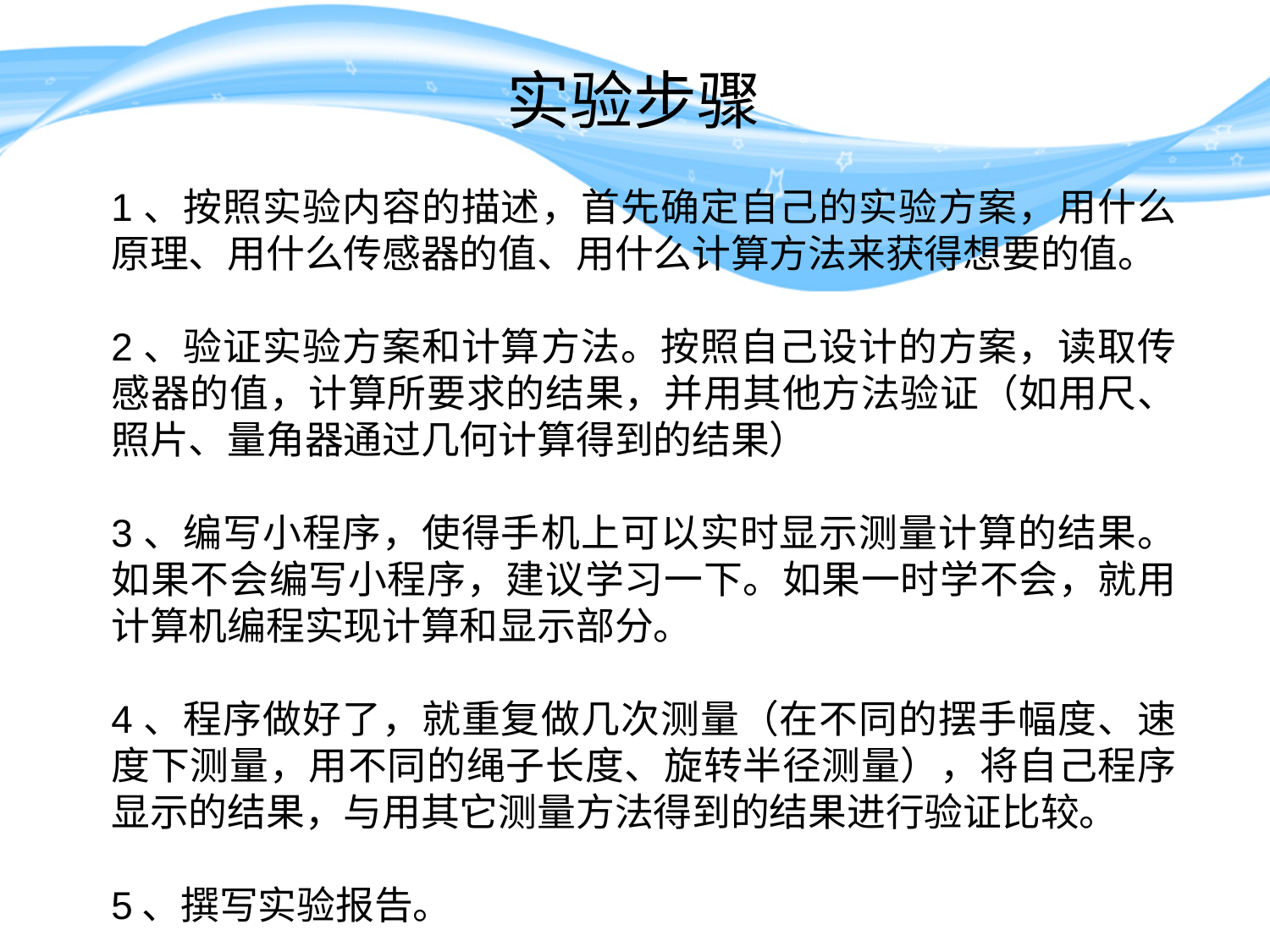

实验步骤
1、按照实验内容的描述，首先确定自己的实验方案，用什么原理、用什么传感器的值、用什么计算方法来获得想要的值。

2、验证实验方案和计算方法。按照自己设计的方案，读取传感器的值，计算所要求的结果，并用其他方法验证（如用尺、照片、量角器通过几何计算得到的结果）

3、编写小程序，使得手机上可以实时显示测量计算的结果。如果不会编写小程序，建议学习一下。如果一时学不会，就用计算机编程实现计算和显示部分。

4、程序做好了，就重复做几次测量（在不同的摆手幅度、速度下测量，用不同的绳子长度、旋转半径测量），将自己程序显示的结果，与用其它测量方法得到的结果进行验证比较。

5、撰写实验报告。